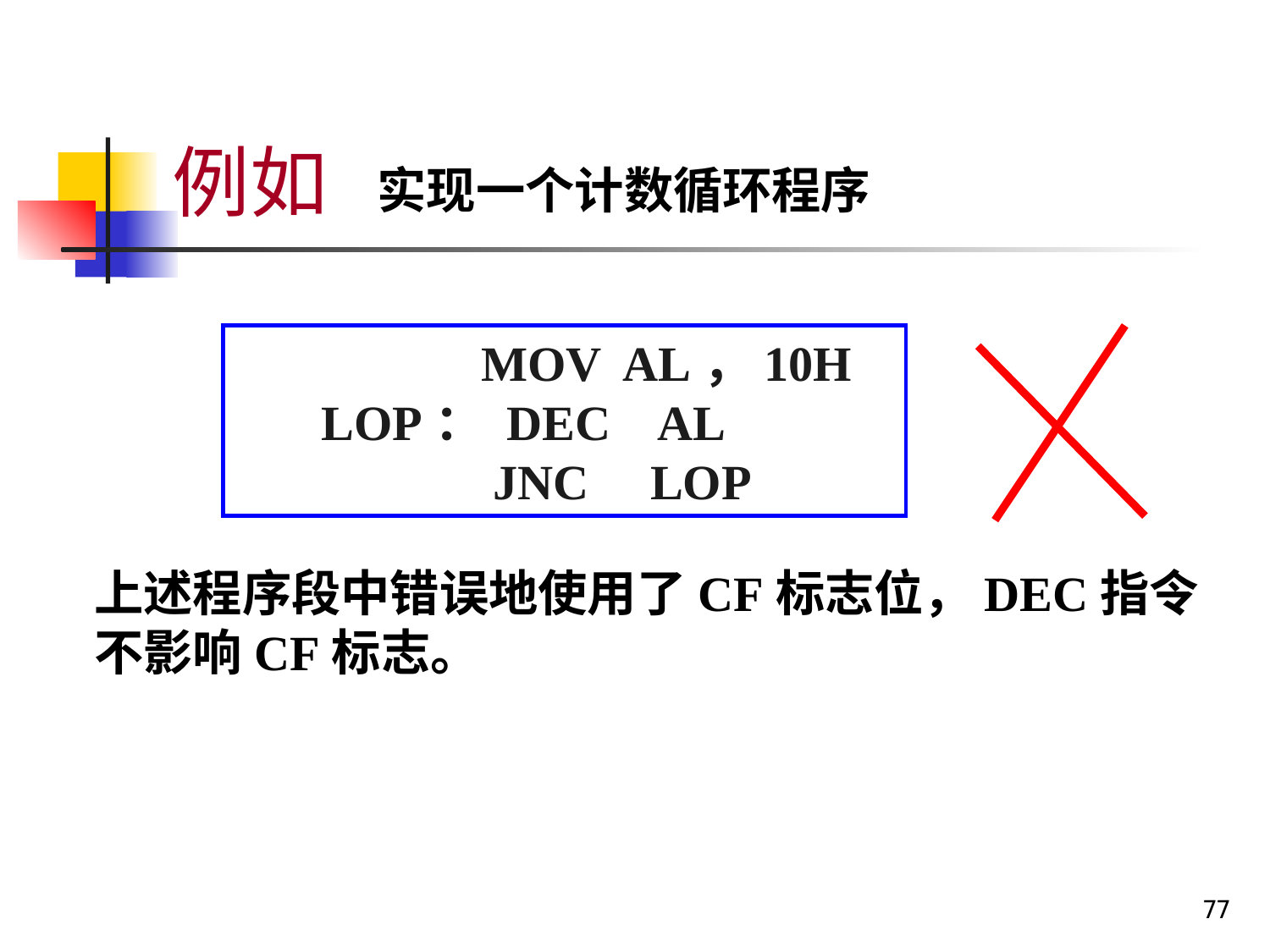

# 例如
实现一个计数循环程序
                    MOV  AL，10H
       LOP： DEC    AL
                     JNC     LOP
上述程序段中错误地使用了CF标志位，DEC指令不影响CF标志。
77